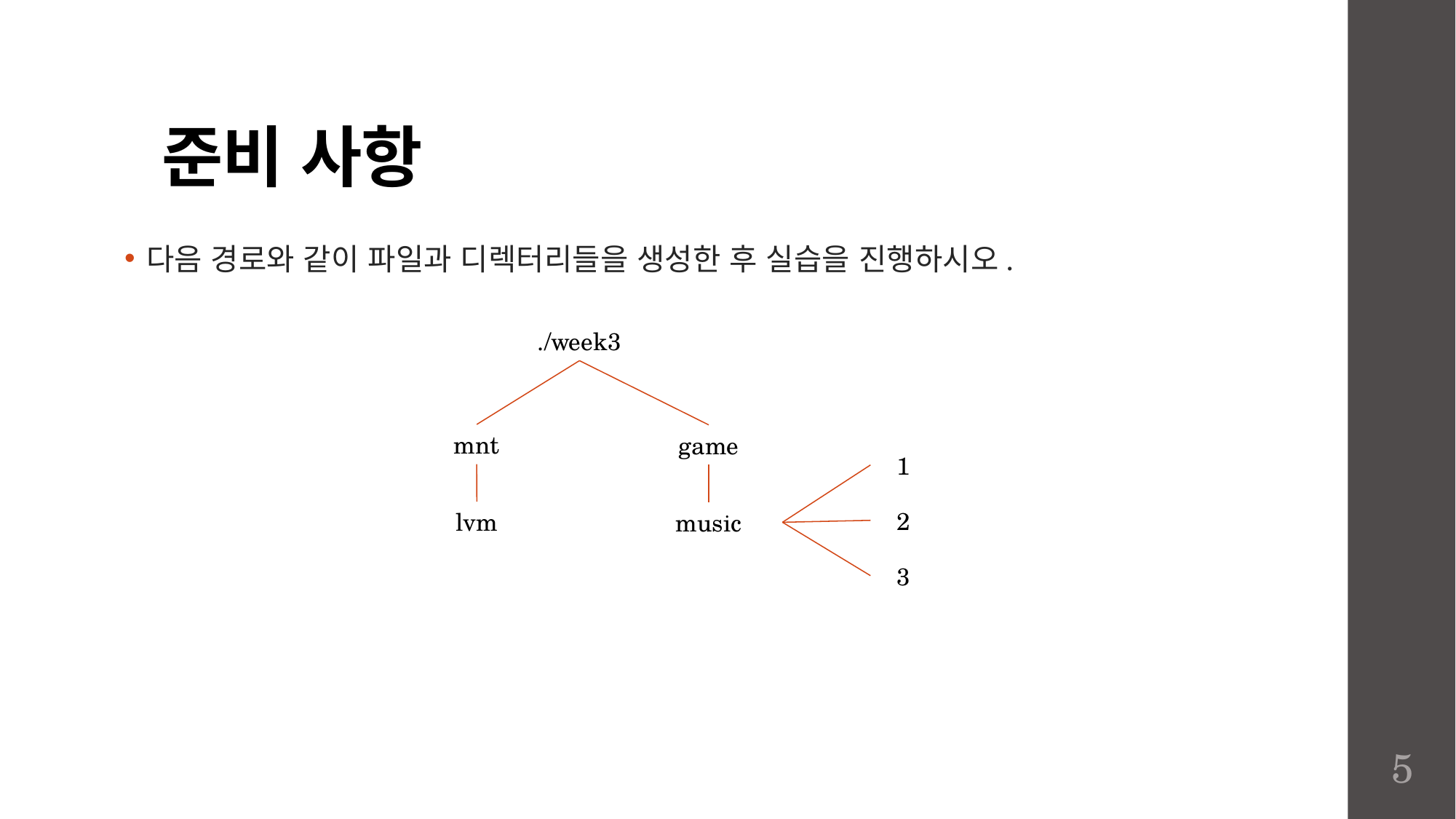

# 준비 사항
다음 경로와 같이 파일과 디렉터리들을 생성한 후 실습을 진행하시오.
./week3
mnt
game
1
2
lvm
music
3
5